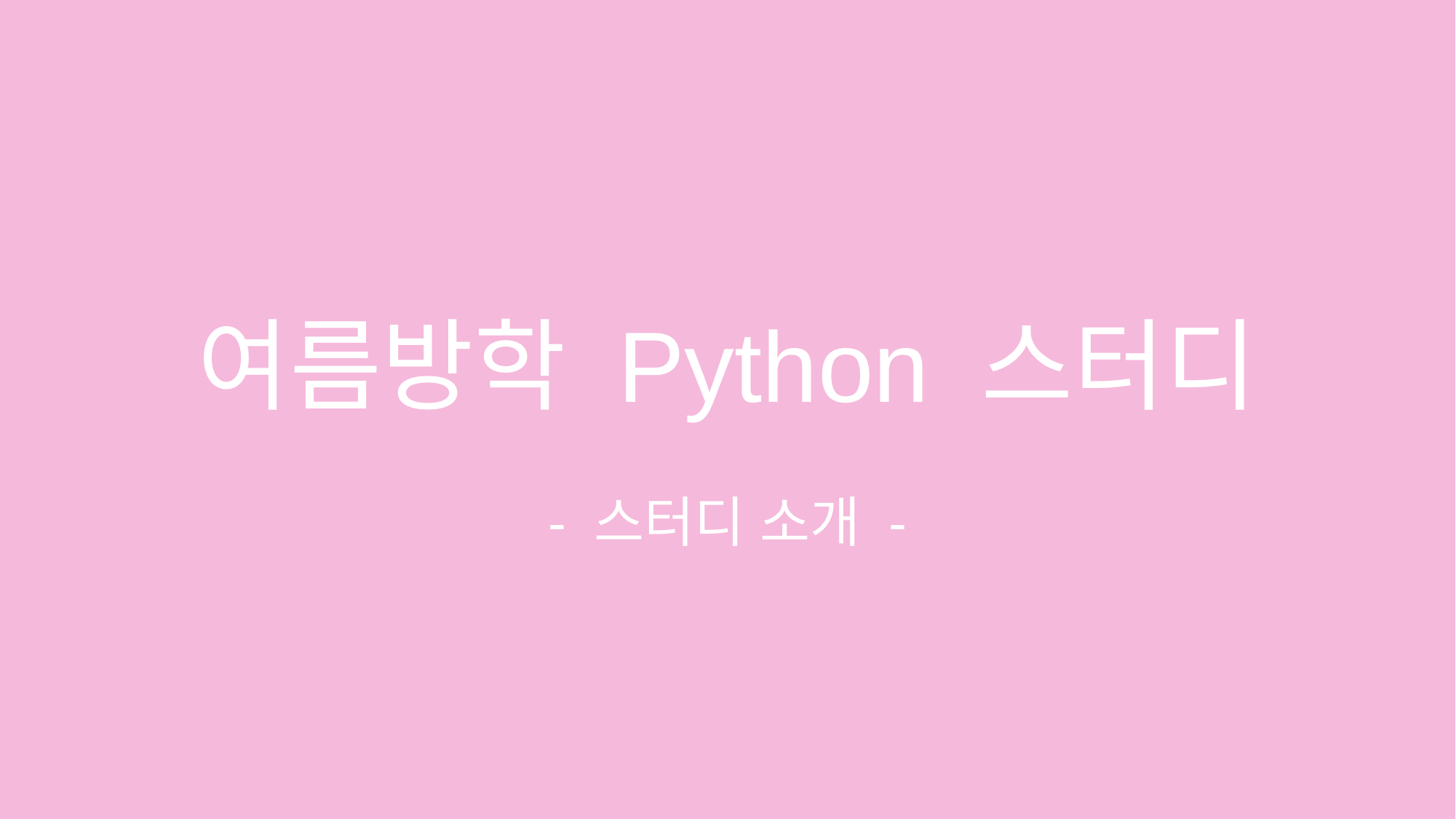

여름방학 Python 스터디
- 스터디 소개 -